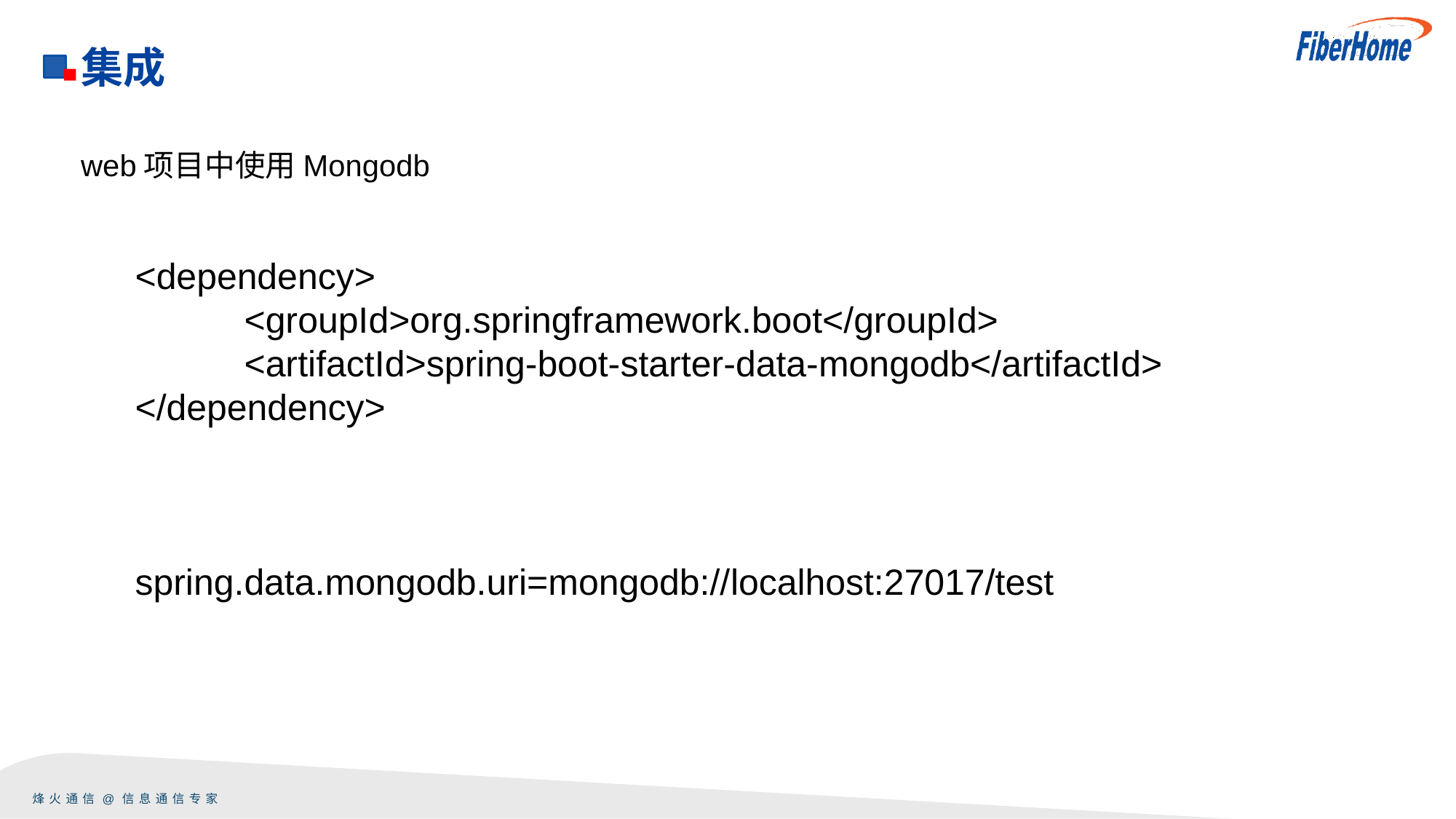

集成
web项目中使用Mongodb
<dependency>
	<groupId>org.springframework.boot</groupId>
	<artifactId>spring-boot-starter-data-mongodb</artifactId>
</dependency>

spring.data.mongodb.uri=mongodb://localhost:27017/test